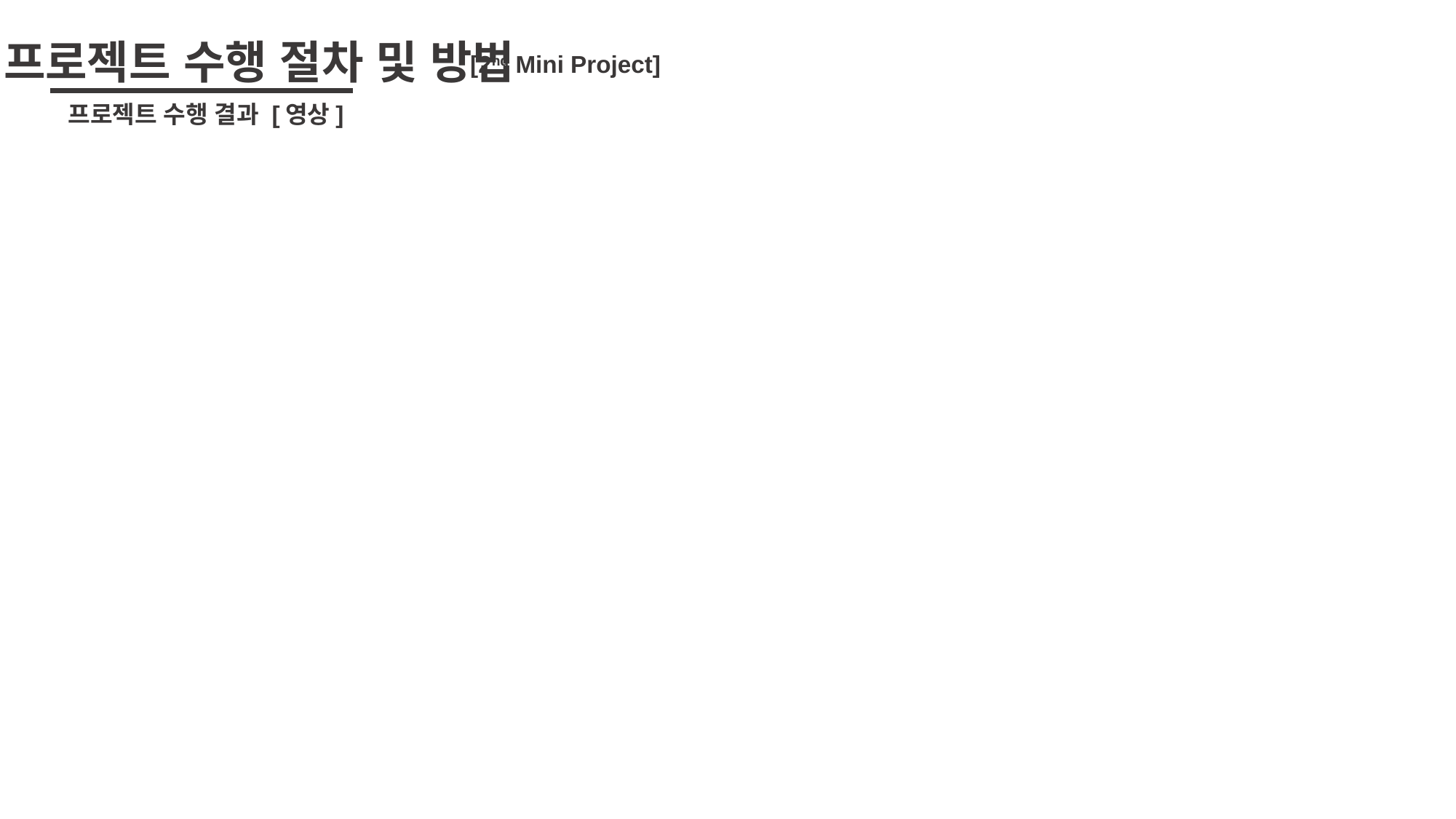

프로젝트 수행 절차 및 방법
[2nd Mini Project]
프로젝트 수행 결과 [영상]